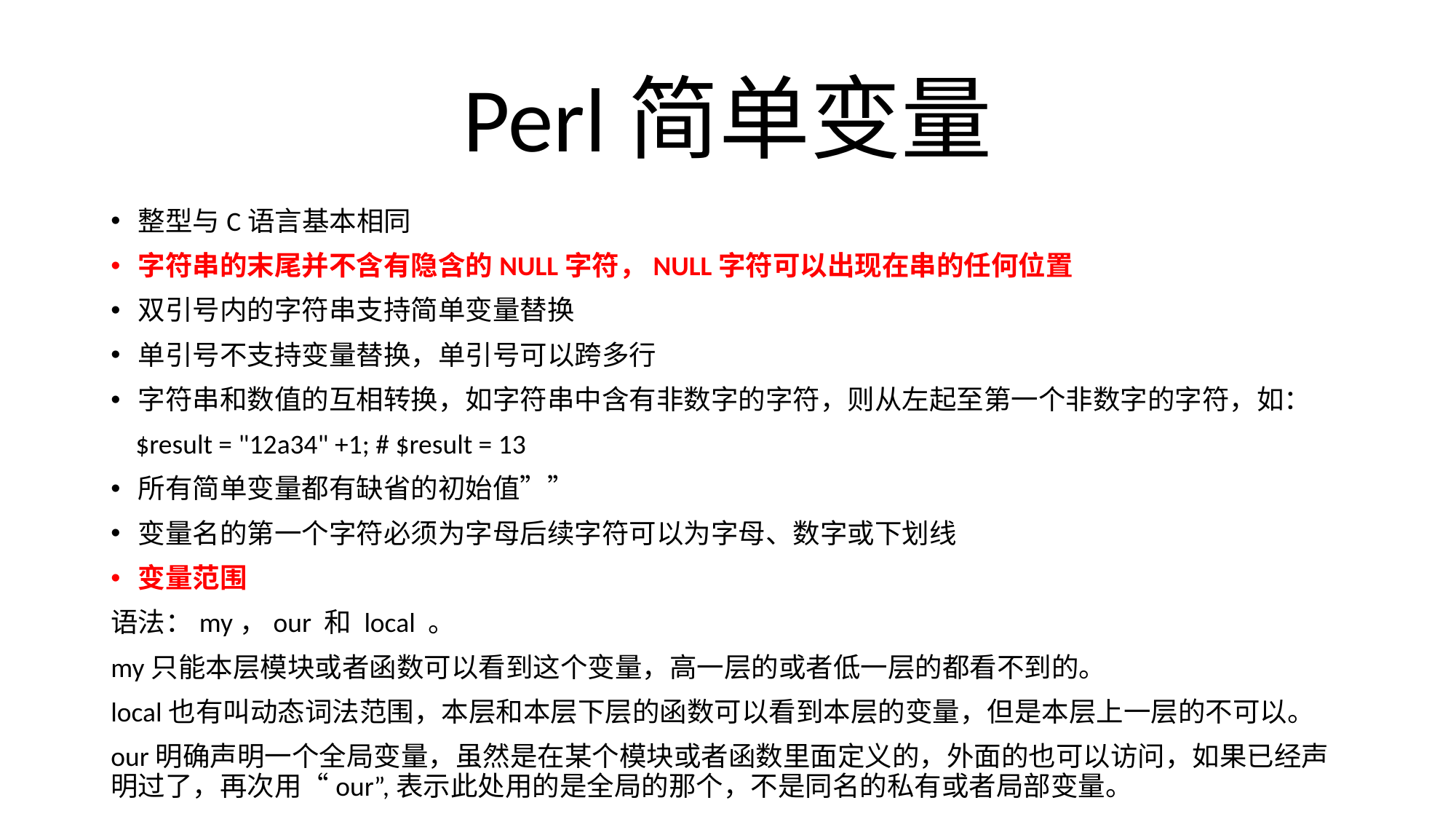

# Perl简单变量
整型与C语言基本相同
字符串的末尾并不含有隐含的NULL字符，NULL字符可以出现在串的任何位置
双引号内的字符串支持简单变量替换
单引号不支持变量替换，单引号可以跨多行
字符串和数值的互相转换，如字符串中含有非数字的字符，则从左起至第一个非数字的字符，如：
    $result = "12a34" +1; # $result = 13
所有简单变量都有缺省的初始值””
变量名的第一个字符必须为字母后续字符可以为字母、数字或下划线
变量范围
语法：my，our 和 local 。
my只能本层模块或者函数可以看到这个变量，高一层的或者低一层的都看不到的。
local也有叫动态词法范围，本层和本层下层的函数可以看到本层的变量，但是本层上一层的不可以。
our明确声明一个全局变量，虽然是在某个模块或者函数里面定义的，外面的也可以访问，如果已经声明过了，再次用“our”,表示此处用的是全局的那个，不是同名的私有或者局部变量。